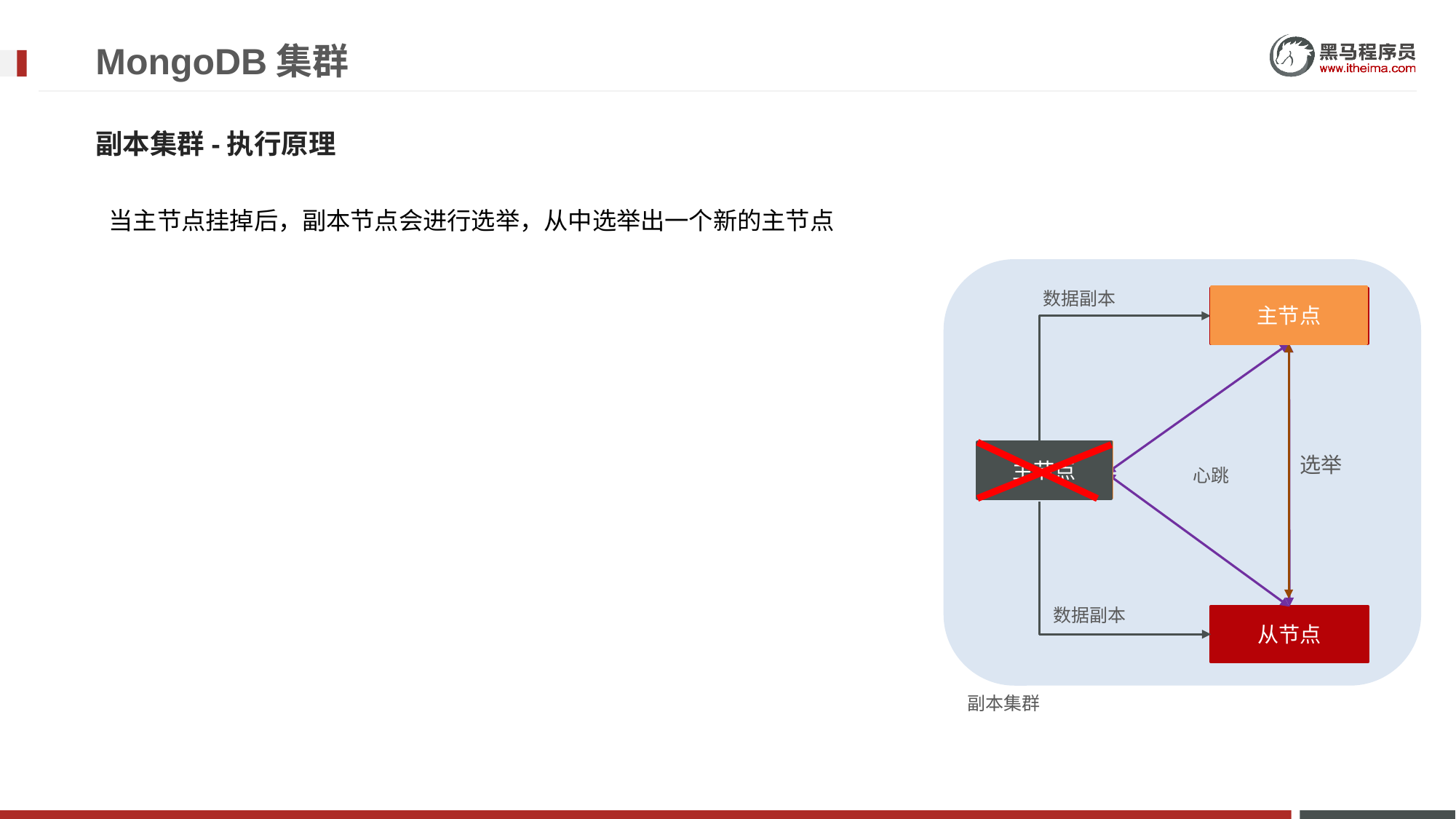

# MongoDB集群
副本集群-执行原理
当主节点挂掉后，副本节点会进行选举，从中选举出一个新的主节点

数据副本
主节点
从节点
选举
主节点
主节点
主节点
主节点
心跳
数据副本
从节点
副本集群